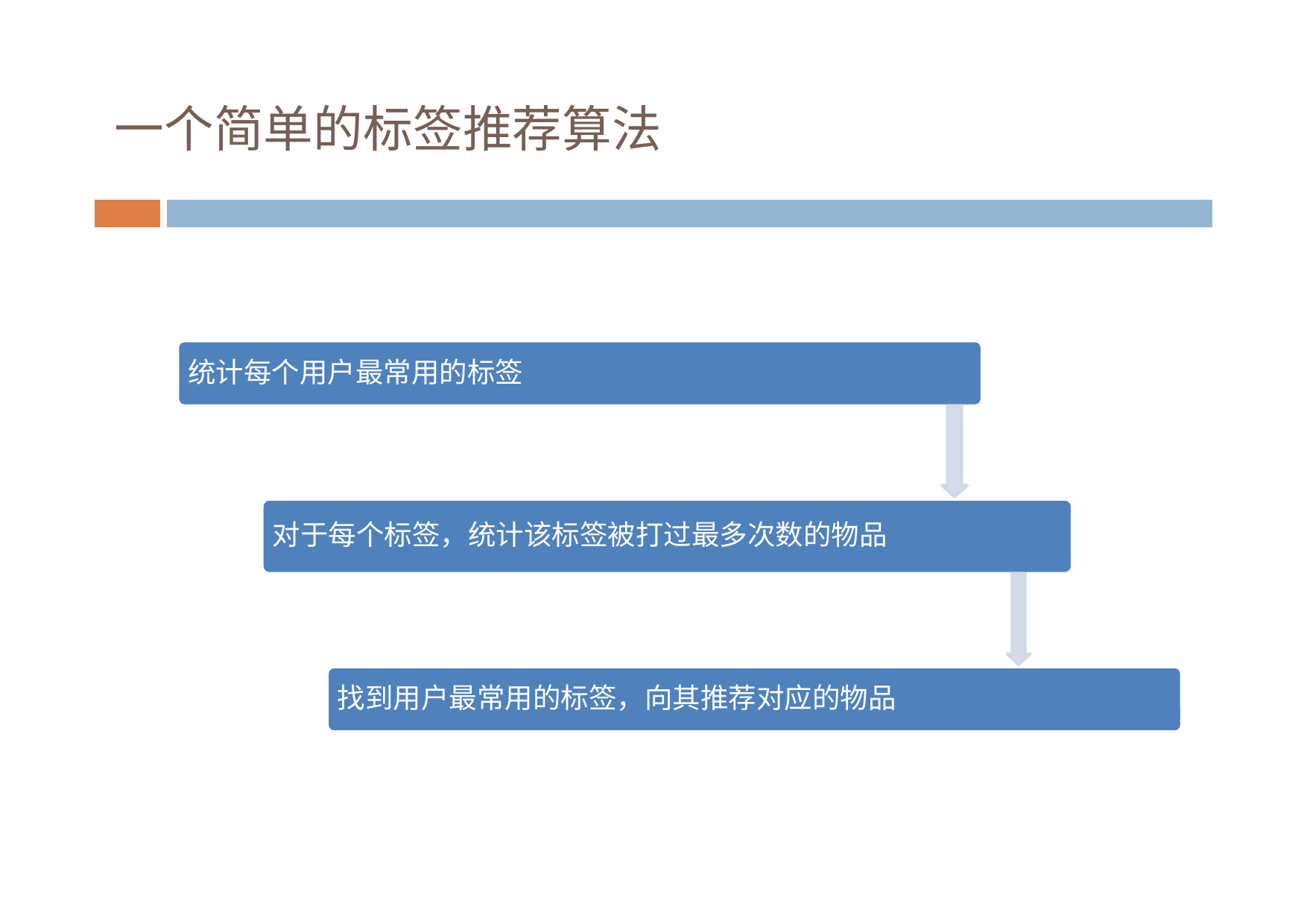

一个简单的标签推荐算法

统计每个用户最常用的标签
对于每个标签，统计该标签被打过最多次数的物品
找到用户最常用的标签，向其推荐对应的物品